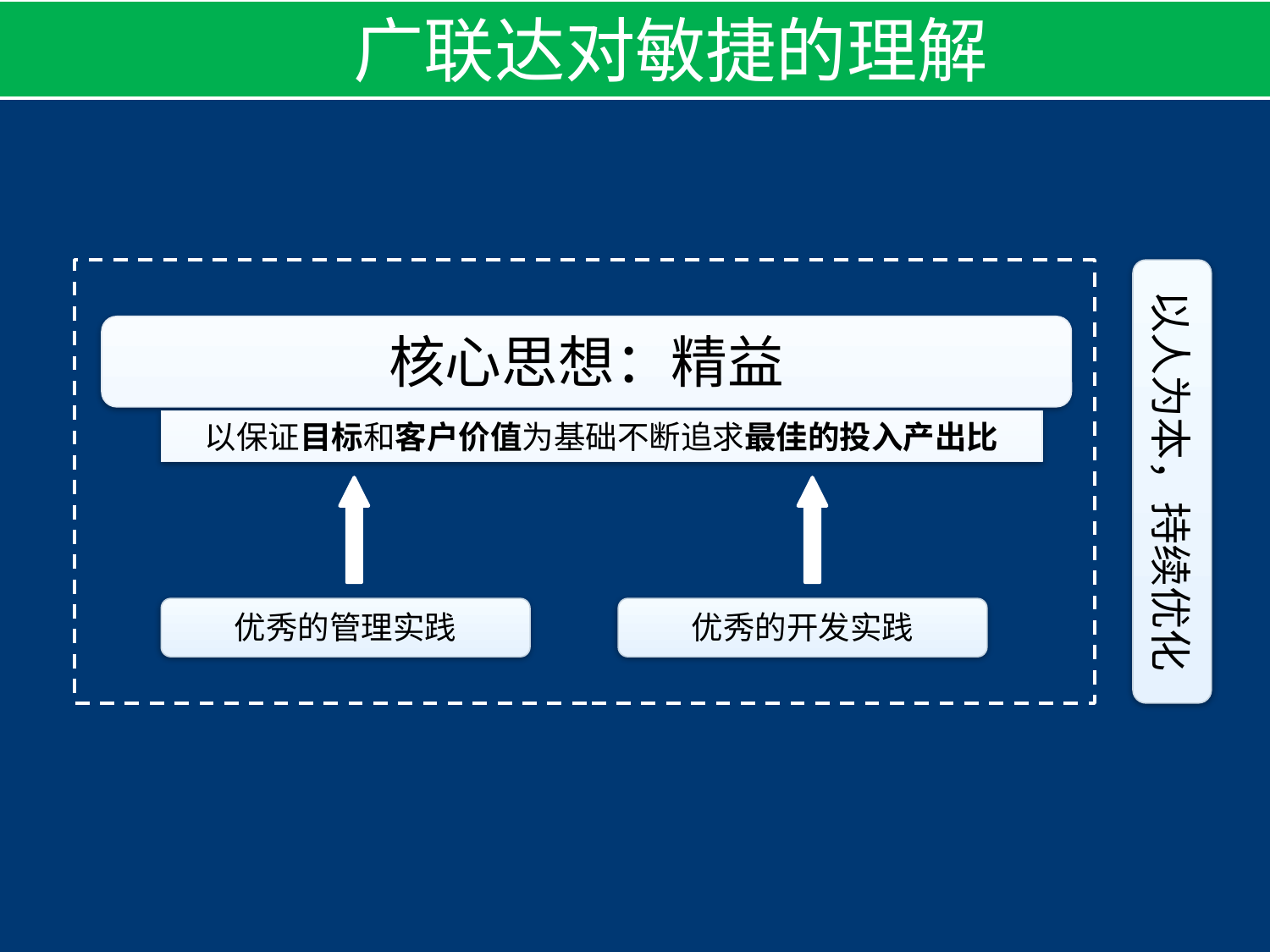

广联达对敏捷的理解

以人为本，持续优化
核心思想：精益
以保证目标和客户价值为基础不断追求最佳的投入产出比

优秀的管理实践
优秀的开发实践